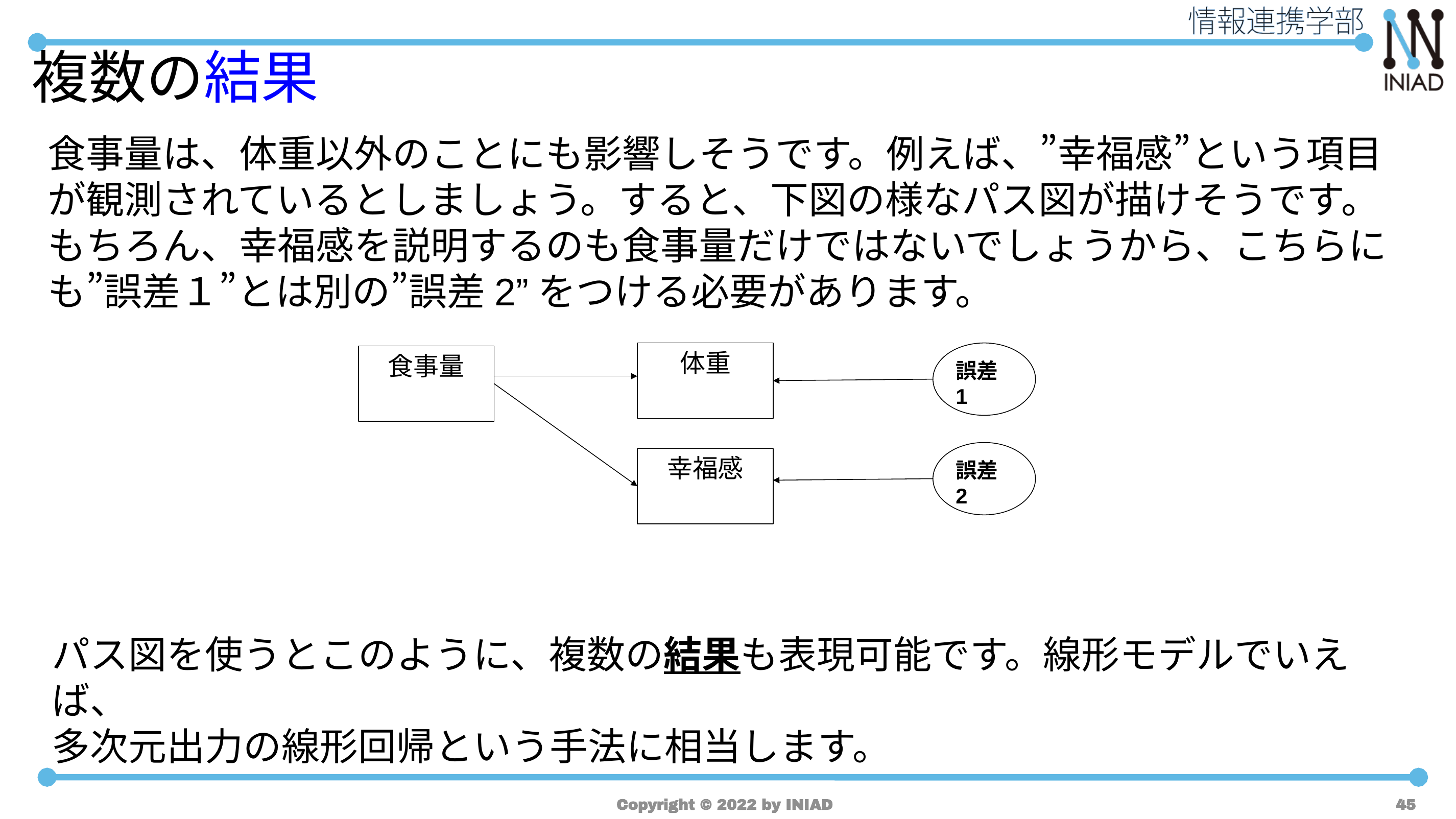

# 複数の結果
食事量は、体重以外のことにも影響しそうです。例えば、”幸福感”という項目が観測されているとしましょう。すると、下図の様なパス図が描けそうです。
もちろん、幸福感を説明するのも食事量だけではないでしょうから、こちらにも”誤差１”とは別の”誤差2”をつける必要があります。
体重
誤差1
食事量
誤差2
幸福感
パス図を使うとこのように、複数の結果も表現可能です。線形モデルでいえば、
多次元出力の線形回帰という手法に相当します。
Copyright © 2022 by INIAD
45